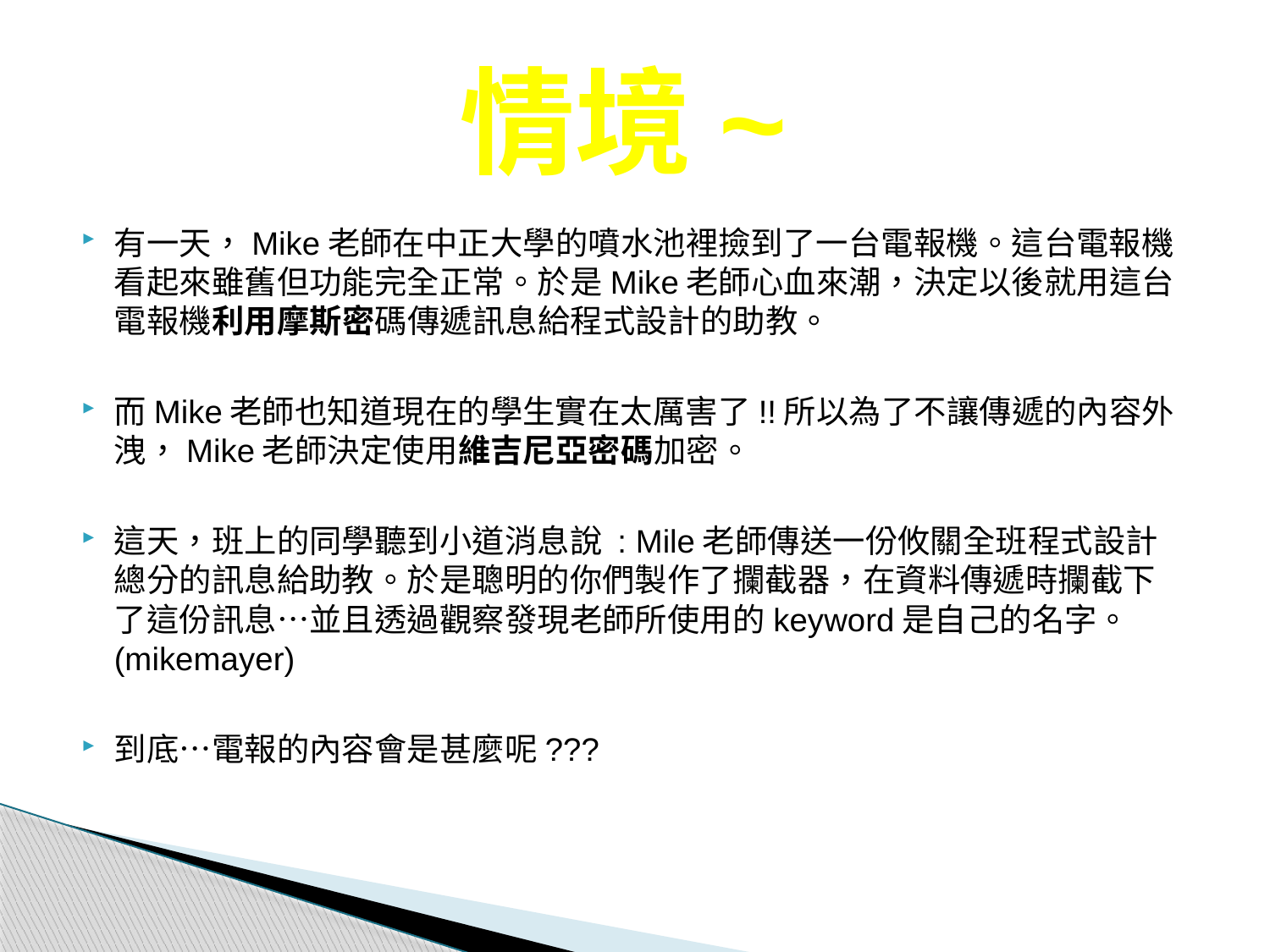

# 情境~
有一天，Mike老師在中正大學的噴水池裡撿到了一台電報機。這台電報機看起來雖舊但功能完全正常。於是Mike老師心血來潮，決定以後就用這台電報機利用摩斯密碼傳遞訊息給程式設計的助教。

而Mike老師也知道現在的學生實在太厲害了!!所以為了不讓傳遞的內容外洩，Mike老師決定使用維吉尼亞密碼加密。

這天，班上的同學聽到小道消息說 : Mile老師傳送一份攸關全班程式設計總分的訊息給助教。於是聰明的你們製作了攔截器，在資料傳遞時攔截下了這份訊息…並且透過觀察發現老師所使用的keyword是自己的名字。(mikemayer)

到底…電報的內容會是甚麼呢???